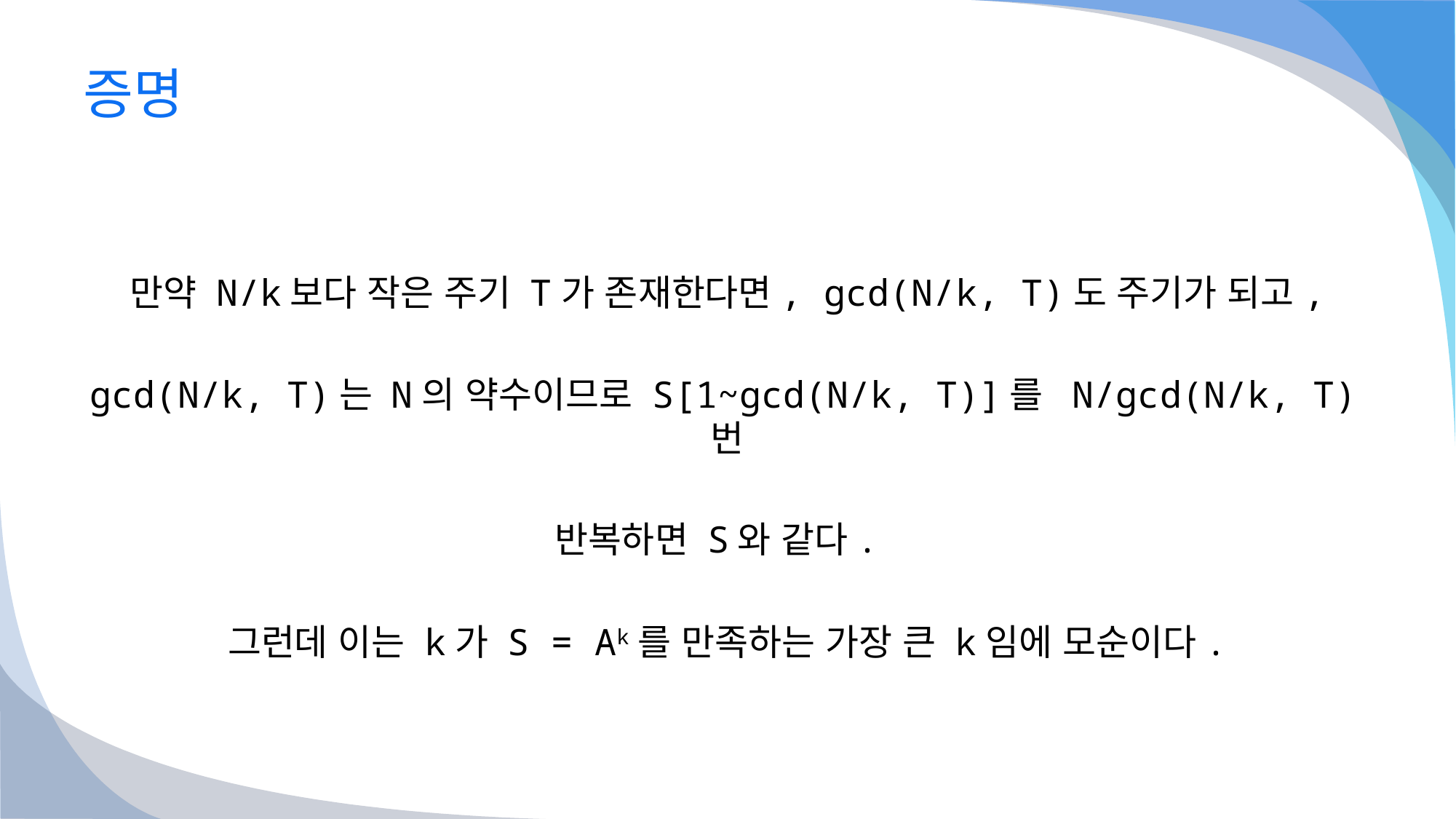

# 증명

만약 N/k보다 작은 주기 T가 존재한다면, gcd(N/k, T)도 주기가 되고,

gcd(N/k, T)는 N의 약수이므로 S[1~gcd(N/k, T)]를  N/gcd(N/k, T)번

반복하면 S와 같다.

그런데 이는 k가 S = Ak를 만족하는 가장 큰 k임에 모순이다.